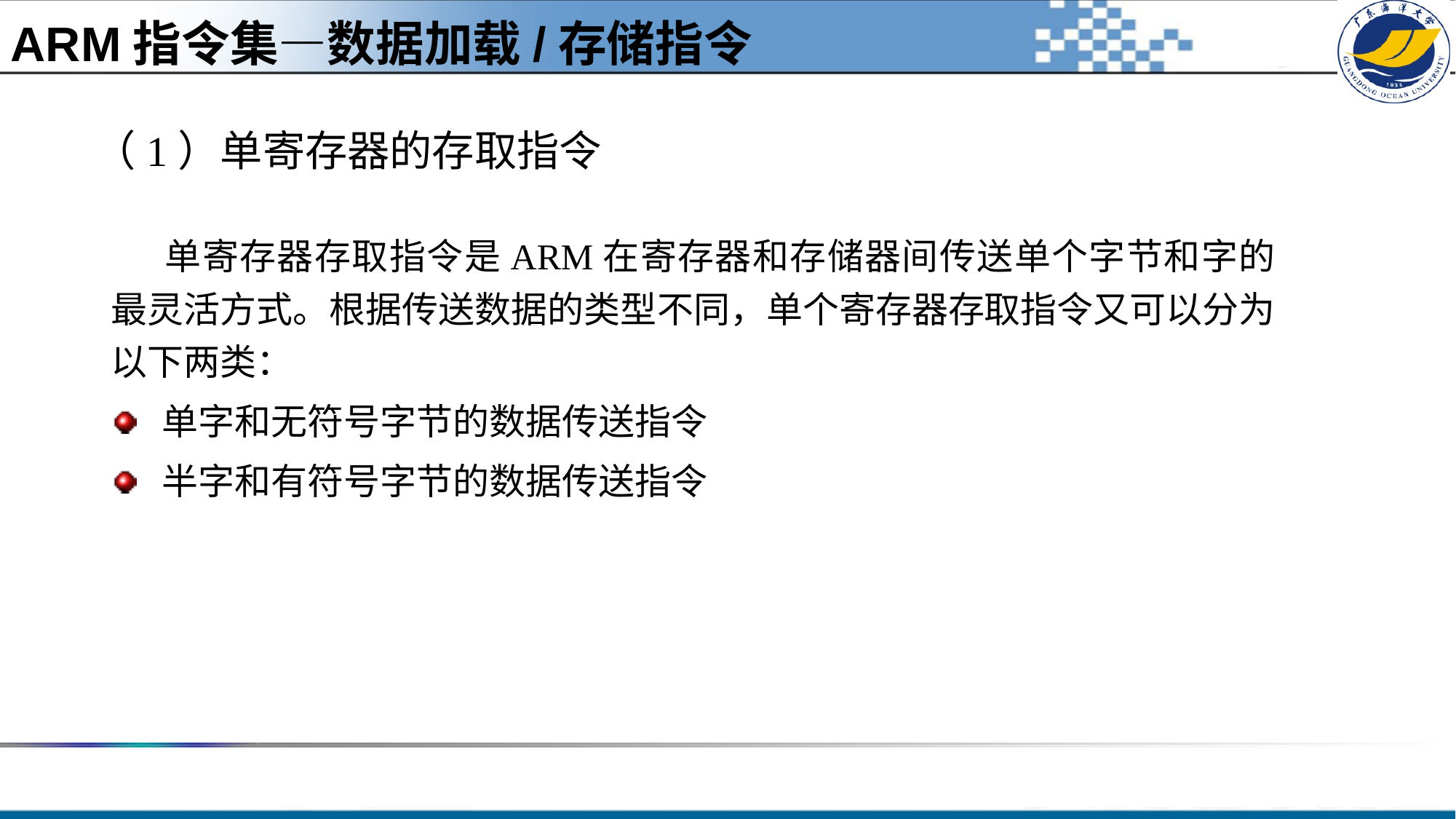

ARM指令集—数据加载/存储指令
（1）单寄存器的存取指令
    单寄存器存取指令是ARM在寄存器和存储器间传送单个字节和字的最灵活方式。根据传送数据的类型不同，单个寄存器存取指令又可以分为以下两类：
  单字和无符号字节的数据传送指令
  半字和有符号字节的数据传送指令
66